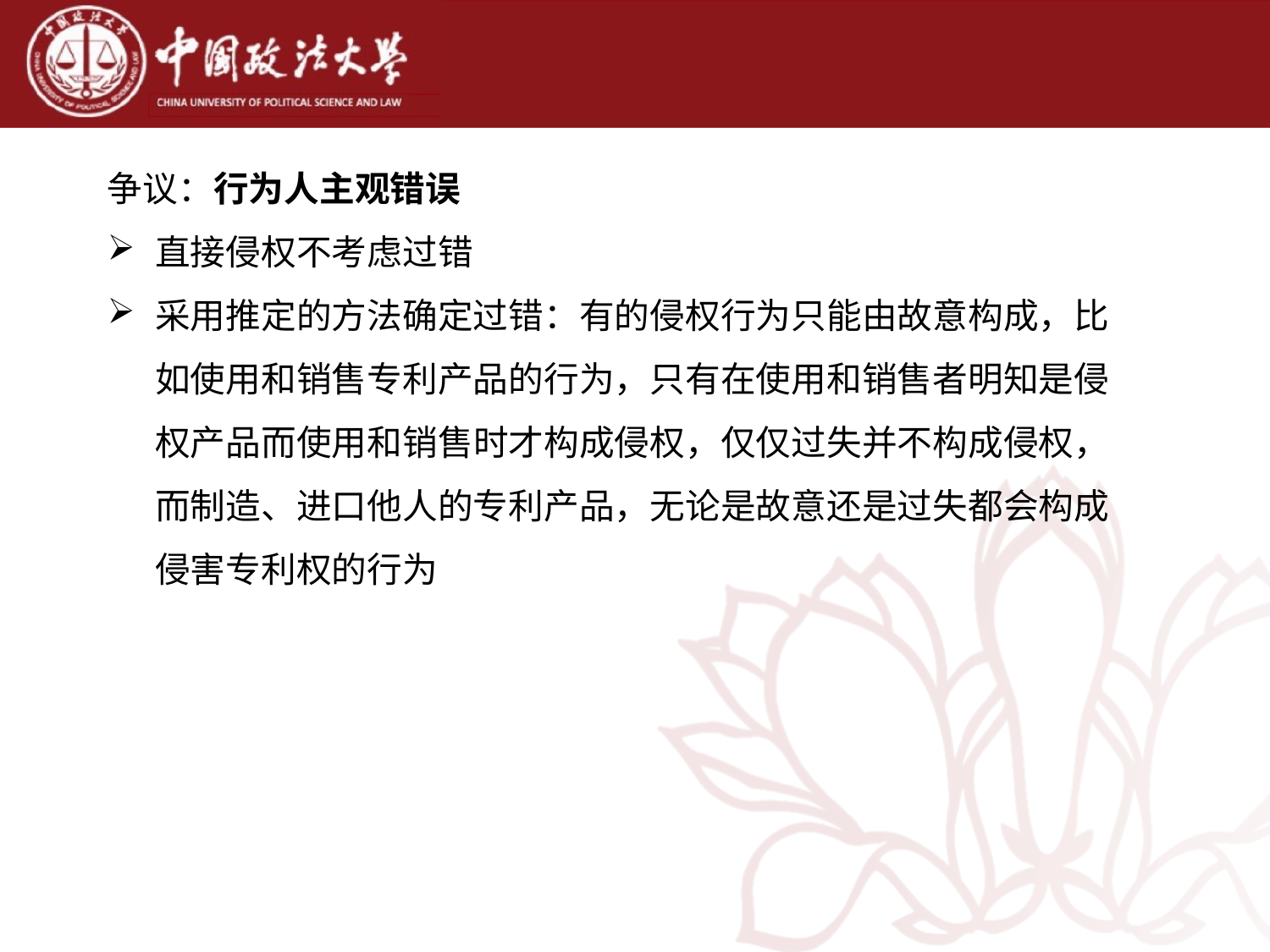

争议：行为人主观错误
直接侵权不考虑过错
采用推定的方法确定过错：有的侵权行为只能由故意构成，比如使用和销售专利产品的行为，只有在使用和销售者明知是侵权产品而使用和销售时才构成侵权，仅仅过失并不构成侵权，而制造、进口他人的专利产品，无论是故意还是过失都会构成侵害专利权的行为
侵害专利权行为的构成和认定